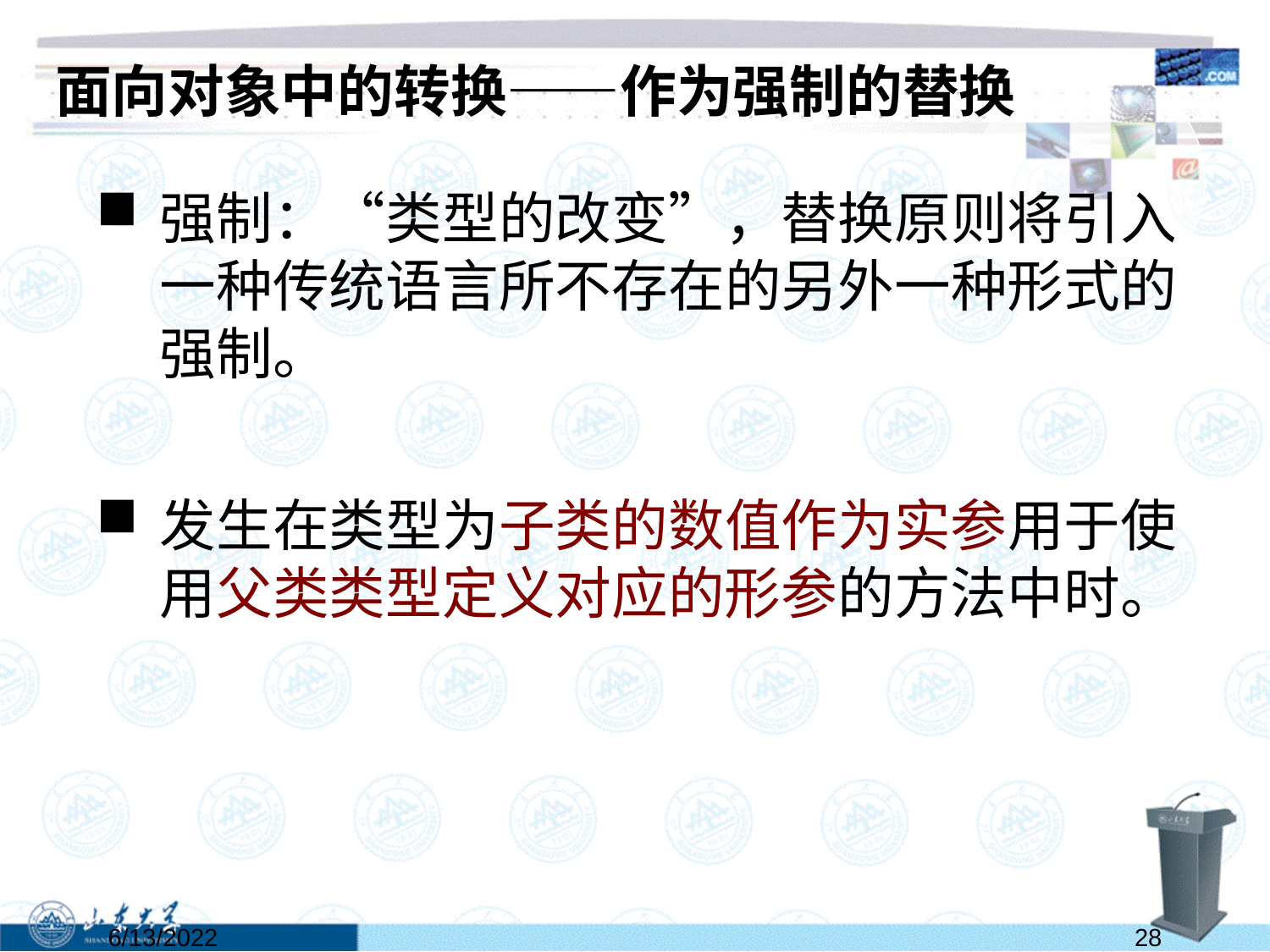

# 面向对象中的转换——作为强制的替换
强制：“类型的改变”，替换原则将引入一种传统语言所不存在的另外一种形式的强制。

发生在类型为子类的数值作为实参用于使用父类类型定义对应的形参的方法中时。
6/13/2022
28